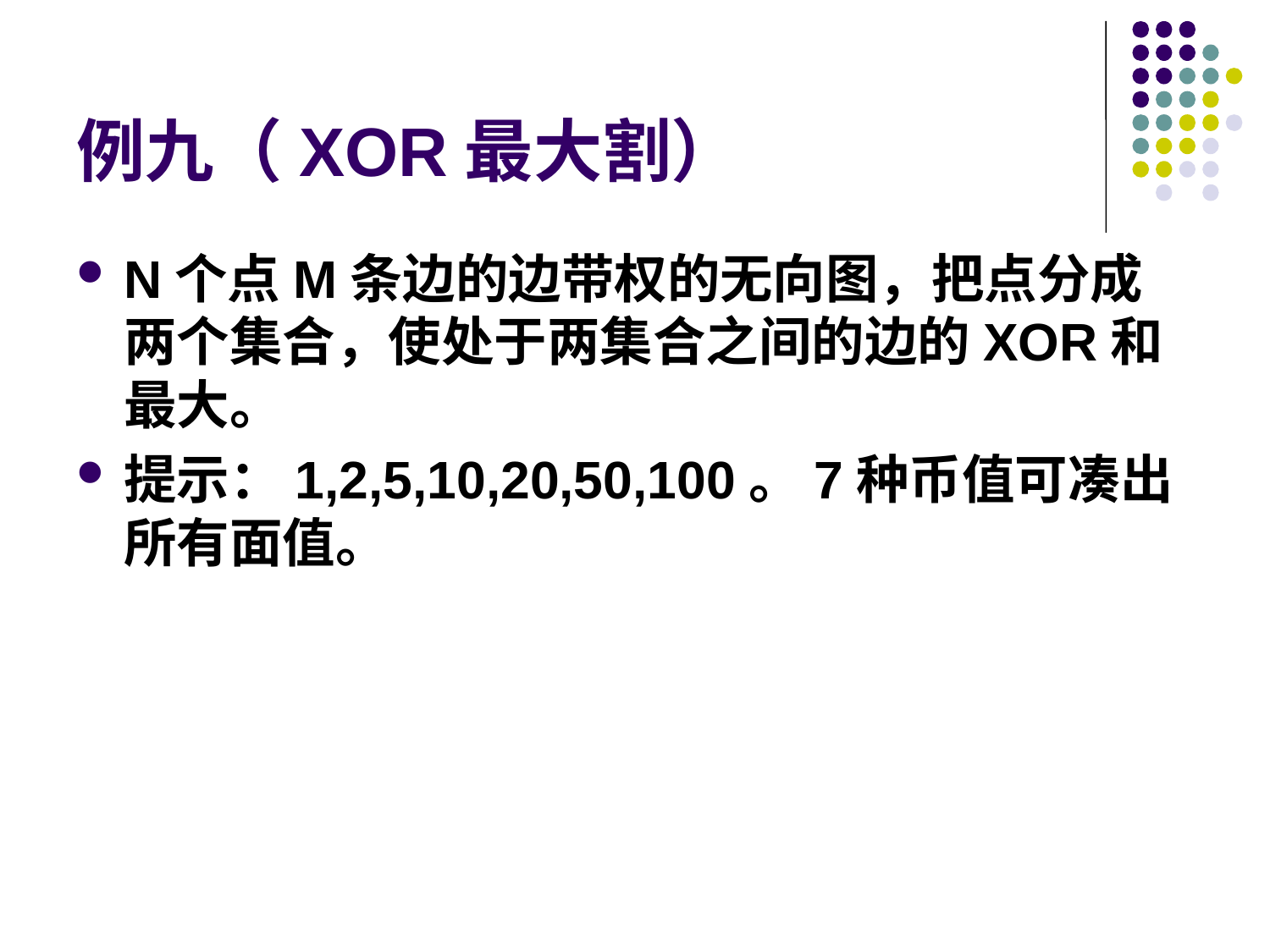

# 例九（XOR最大割）
N个点M条边的边带权的无向图，把点分成两个集合，使处于两集合之间的边的XOR和最大。
提示：1,2,5,10,20,50,100。7种币值可凑出所有面值。